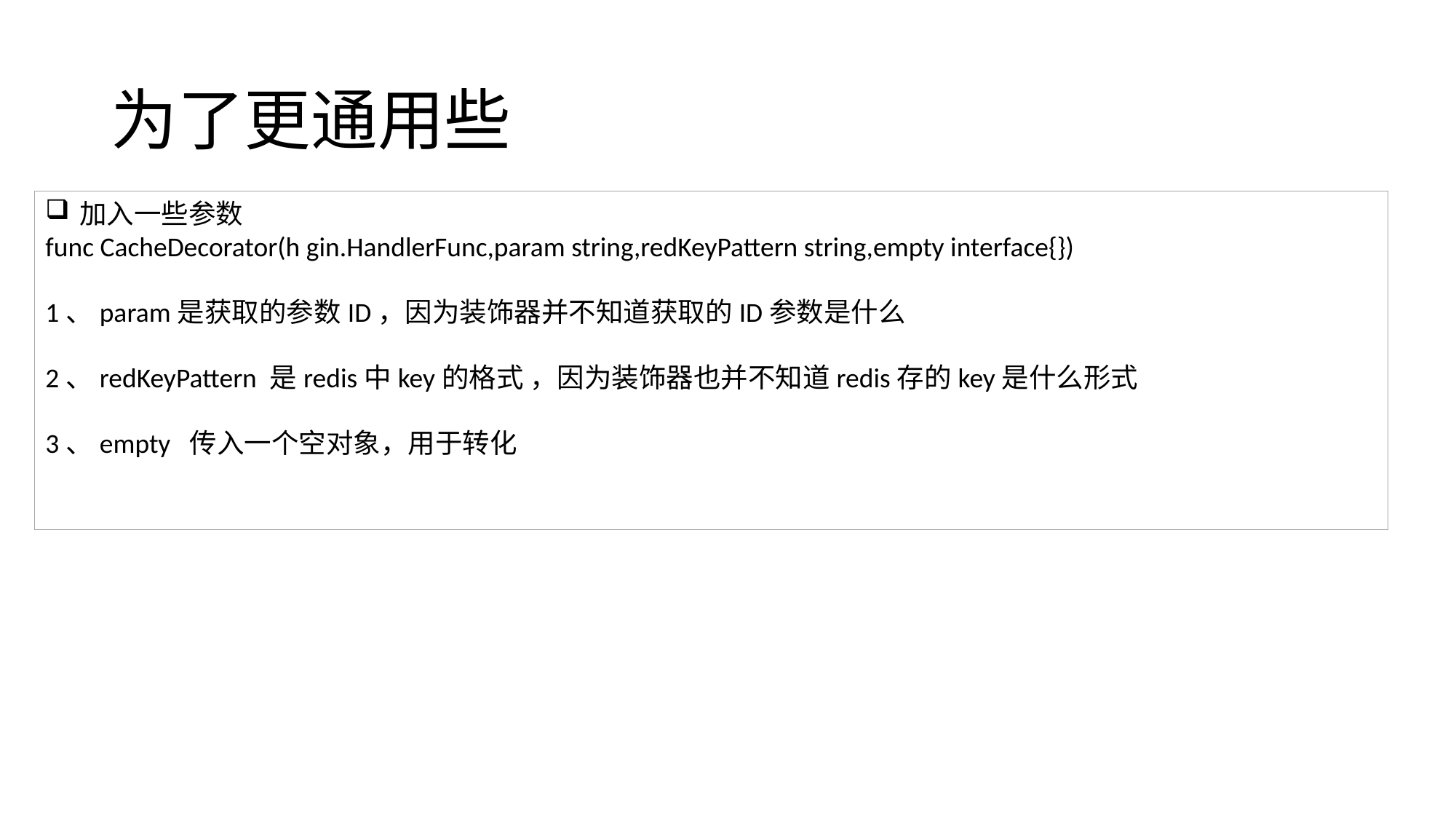

# 为了更通用些
加入一些参数
func CacheDecorator(h gin.HandlerFunc,param string,redKeyPattern string,empty interface{})

1、param是获取的参数ID，因为装饰器并不知道获取的ID参数是什么

2、redKeyPattern 是redis中key的格式 ，因为装饰器也并不知道redis存的key是什么形式

3、empty  传入一个空对象，用于转化